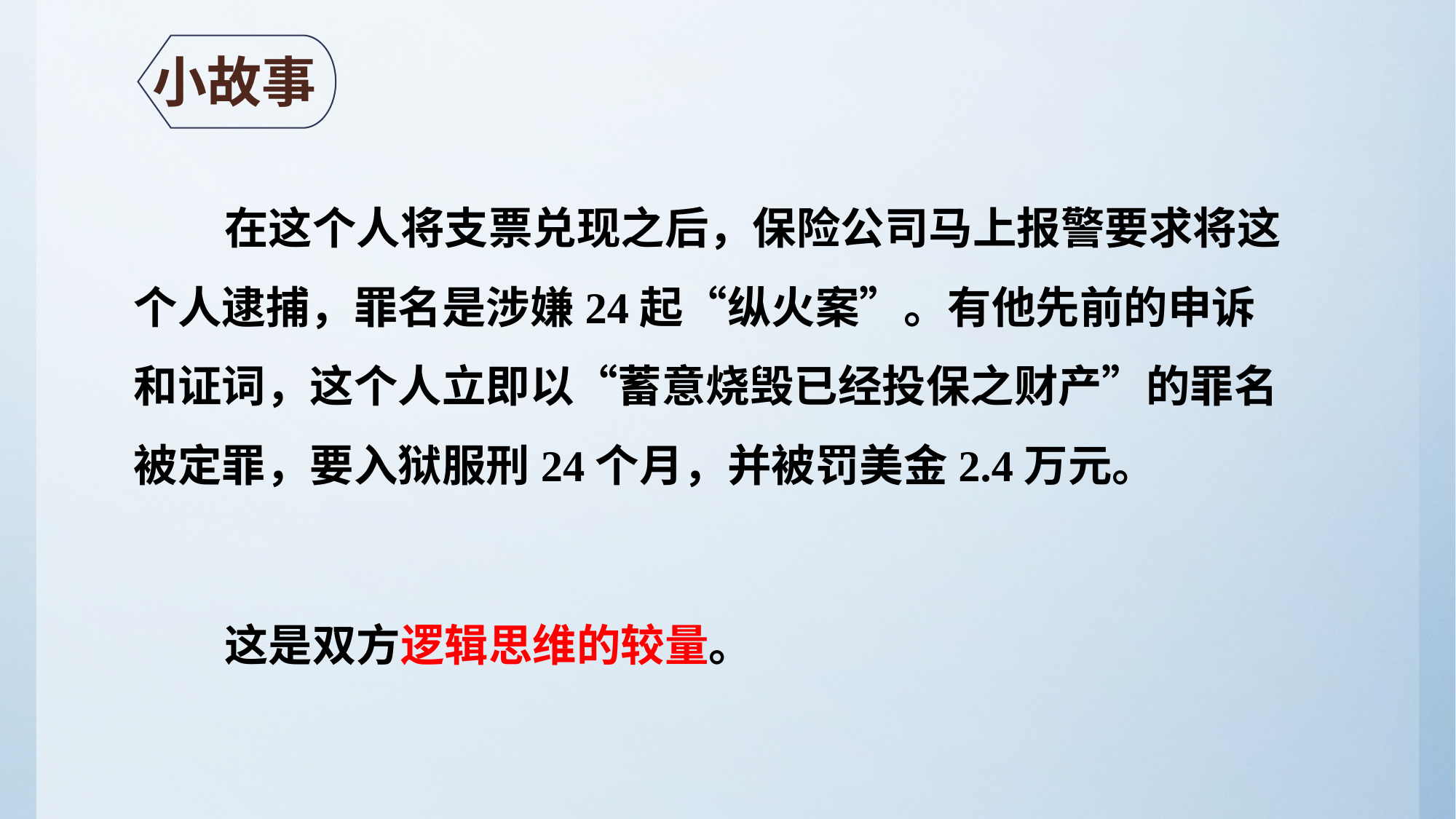

# 小故事

        在这个人将支票兑现之后，保险公司马上报警要求将这个人逮捕，罪名是涉嫌24起“纵火案”。有他先前的申诉和证词，这个人立即以“蓄意烧毁已经投保之财产”的罪名被定罪，要入狱服刑24个月，并被罚美金2.4万元。

        这是双方逻辑思维的较量。